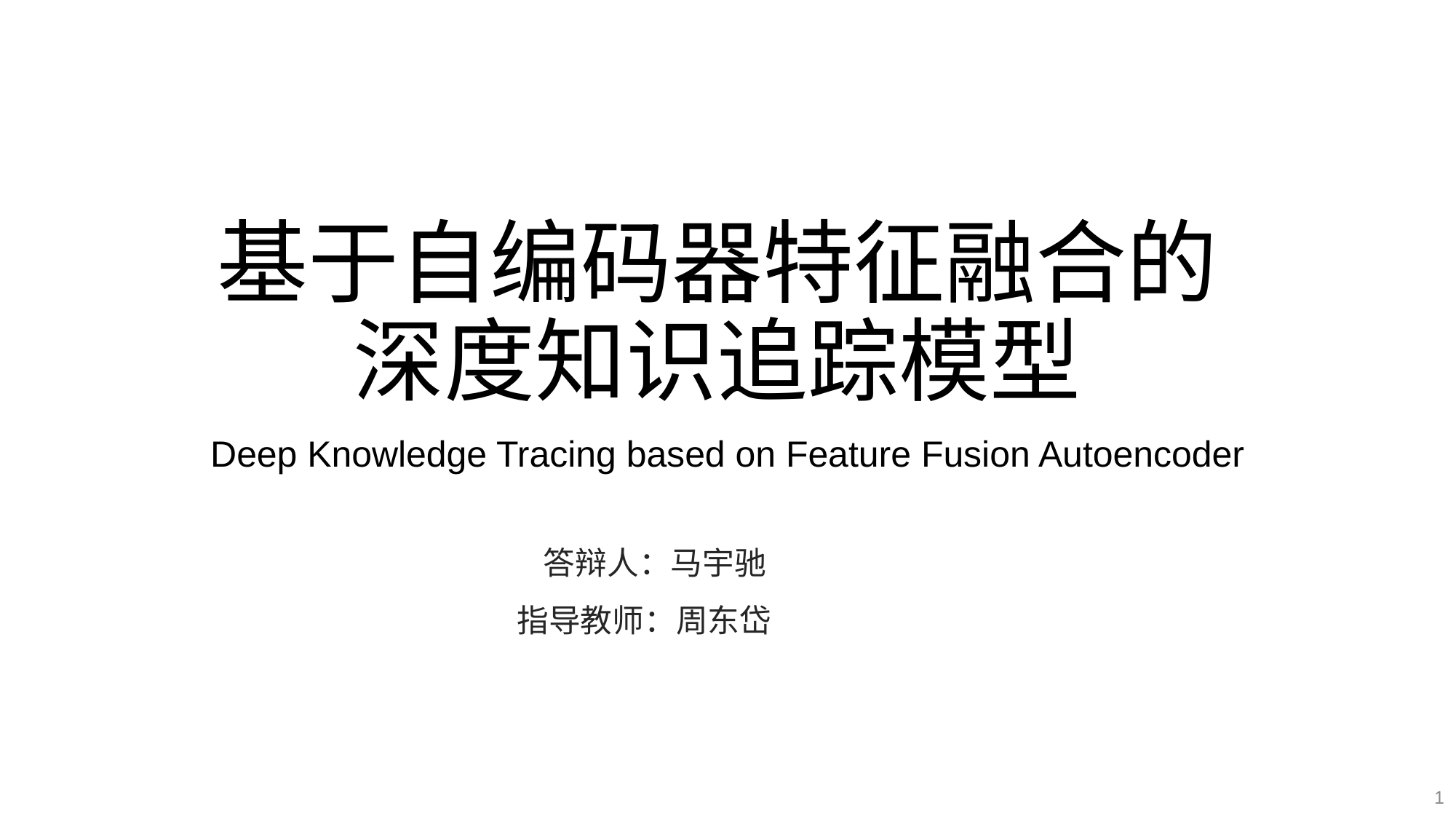

# 基于自编码器特征融合的深度知识追踪模型
Deep Knowledge Tracing based on Feature Fusion Autoencoder
答辩人：马宇驰
指导教师：周东岱
1